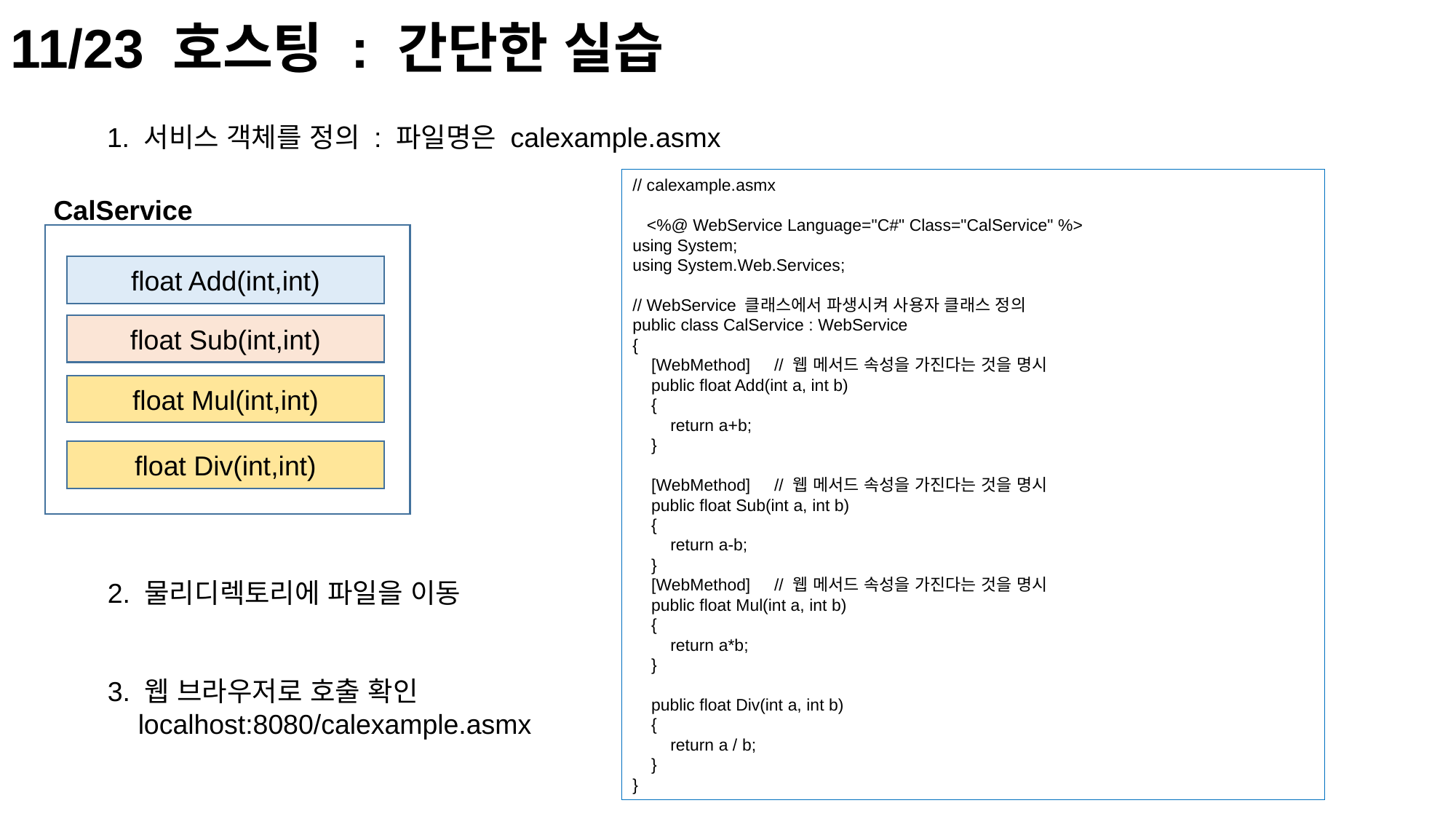

11/23 호스팅 : 간단한 실습
1. 서비스 객체를 정의 : 파일명은 calexample.asmx
// calexample.asmx

   <%@ WebService Language="C#" Class="CalService" %>
using System;
using System.Web.Services;

// WebService 클래스에서 파생시켜 사용자 클래스 정의
public class CalService : WebService
{
    [WebMethod]     // 웹 메서드 속성을 가진다는 것을 명시
    public float Add(int a, int b)
    {
        return a+b;
    }

    [WebMethod]     // 웹 메서드 속성을 가진다는 것을 명시
    public float Sub(int a, int b)
    {
        return a-b;
    }
    [WebMethod]     // 웹 메서드 속성을 가진다는 것을 명시
    public float Mul(int a, int b)
    {
        return a*b;
    }

    public float Div(int a, int b)
    {
        return a / b;
    }
}
CalService

float Add(int,int)
float Sub(int,int)
float Mul(int,int)
float Div(int,int)
2. 물리디렉토리에 파일을 이동

3. 웹 브라우저로 호출 확인
    localhost:8080/calexample.asmx